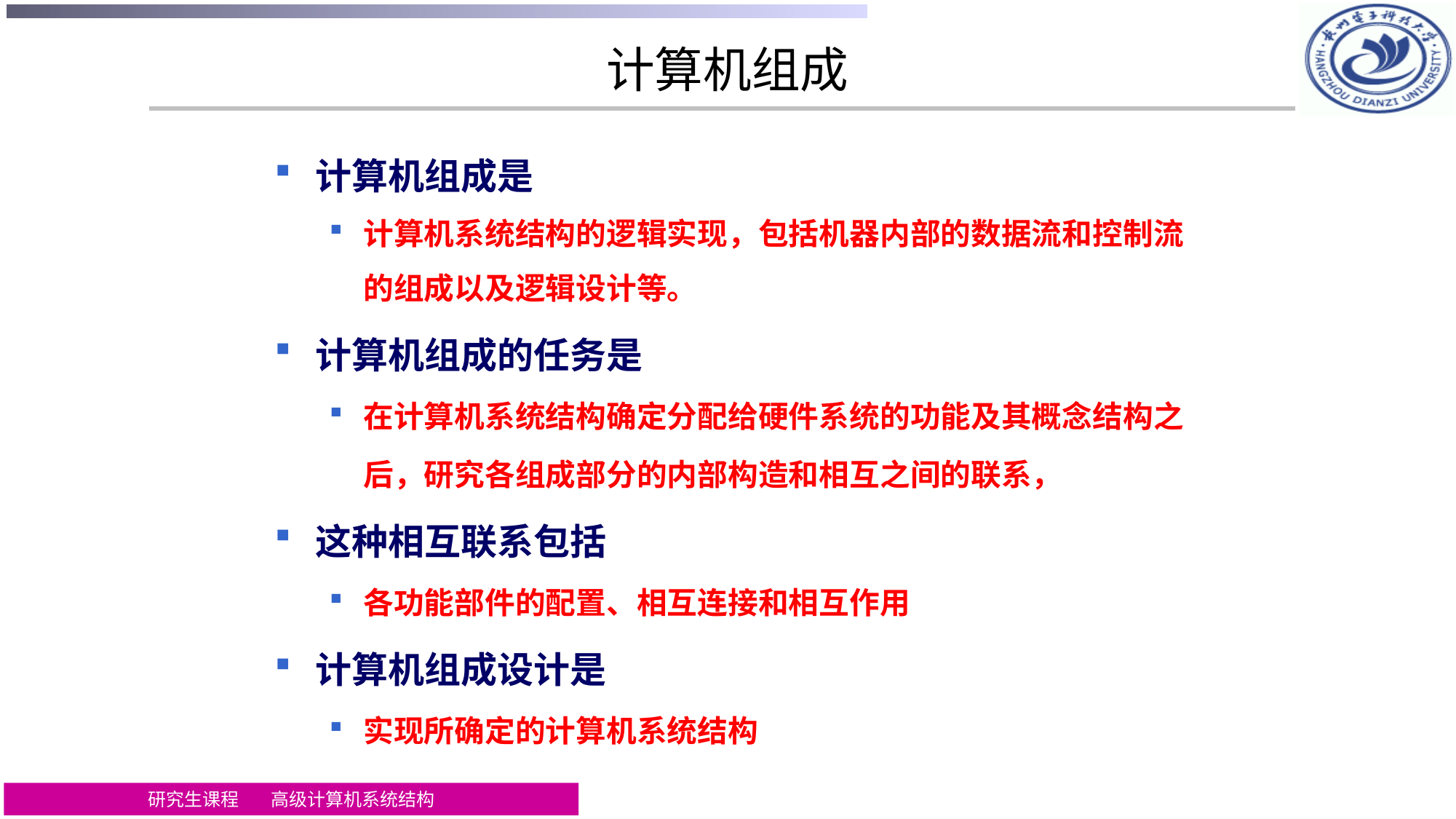

# 计算机组成
计算机组成是
计算机系统结构的逻辑实现，包括机器内部的数据流和控制流的组成以及逻辑设计等。
计算机组成的任务是
在计算机系统结构确定分配给硬件系统的功能及其概念结构之后，研究各组成部分的内部构造和相互之间的联系，
这种相互联系包括
各功能部件的配置、相互连接和相互作用
计算机组成设计是
实现所确定的计算机系统结构